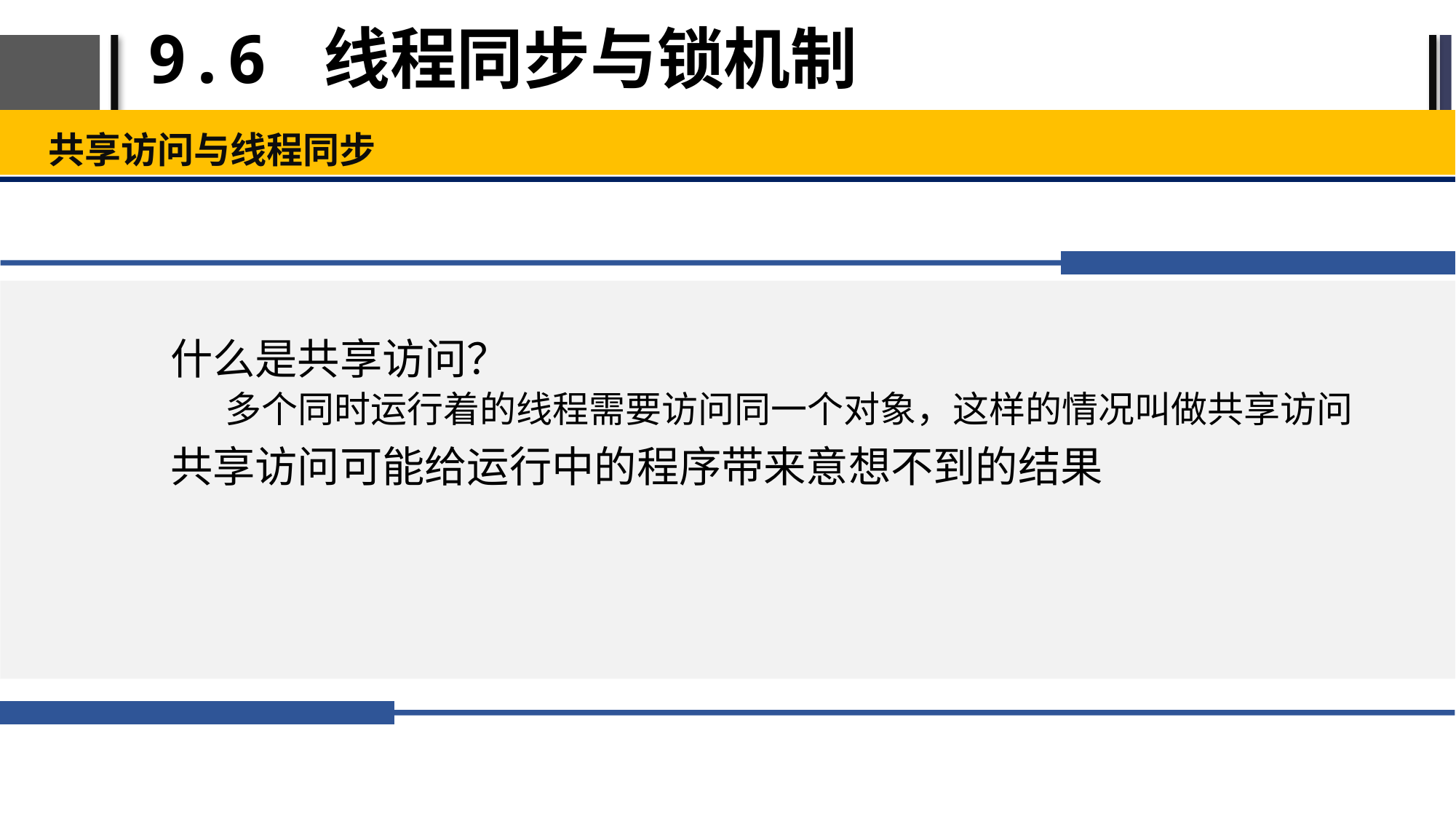

# 9.6 线程同步与锁机制

共享访问与线程同步

什么是共享访问？
多个同时运行着的线程需要访问同一个对象，这样的情况叫做共享访问
共享访问可能给运行中的程序带来意想不到的结果